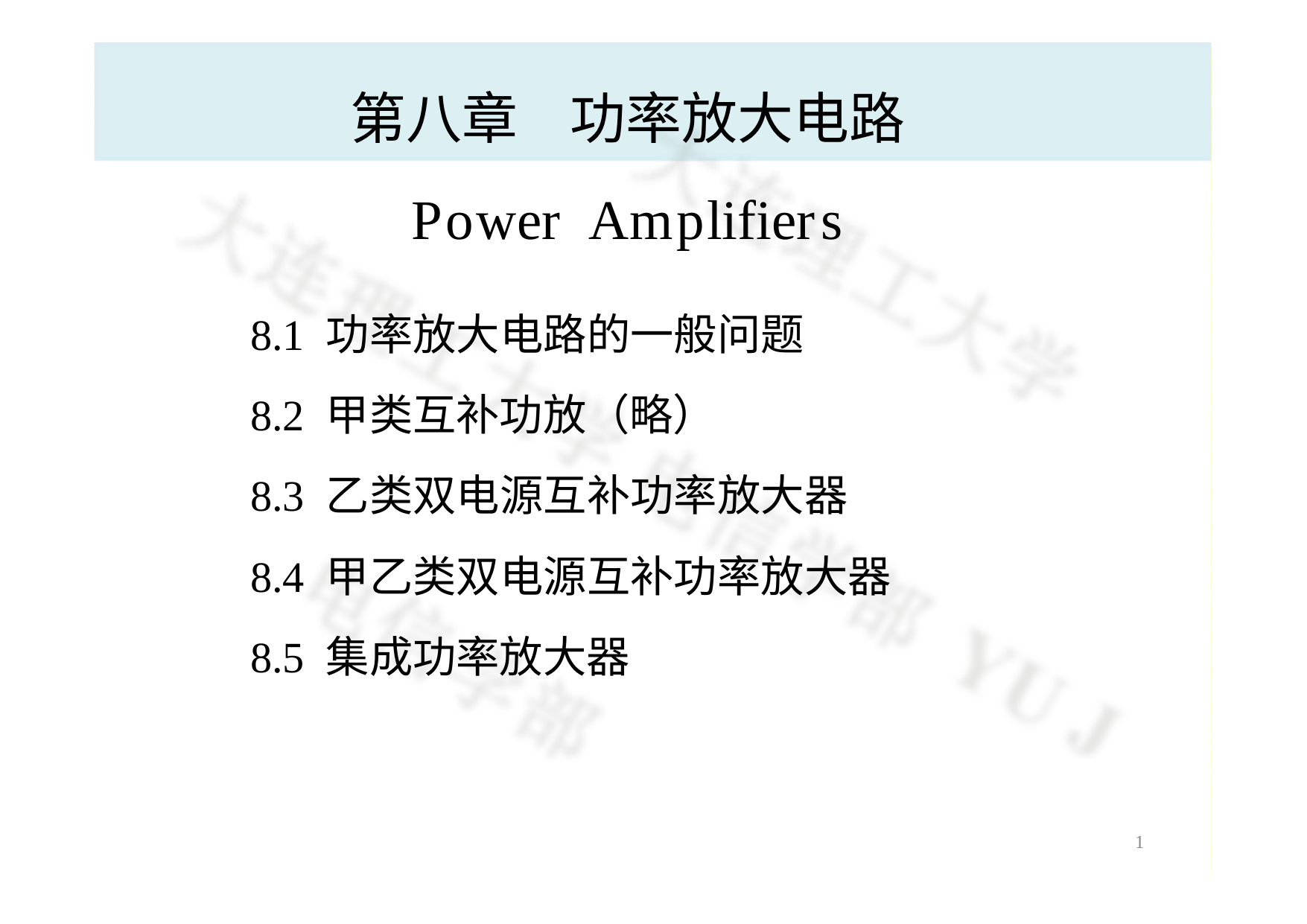

# 第八章	功率放大电路
8.1 功率放大电路的一般问题
8.2 甲类互补功放（略）
8.3 乙类双电源互补功率放大器
8.4 甲乙类双电源互补功率放大器
8.5 集成功率放大器
Power	Amplifiers
1